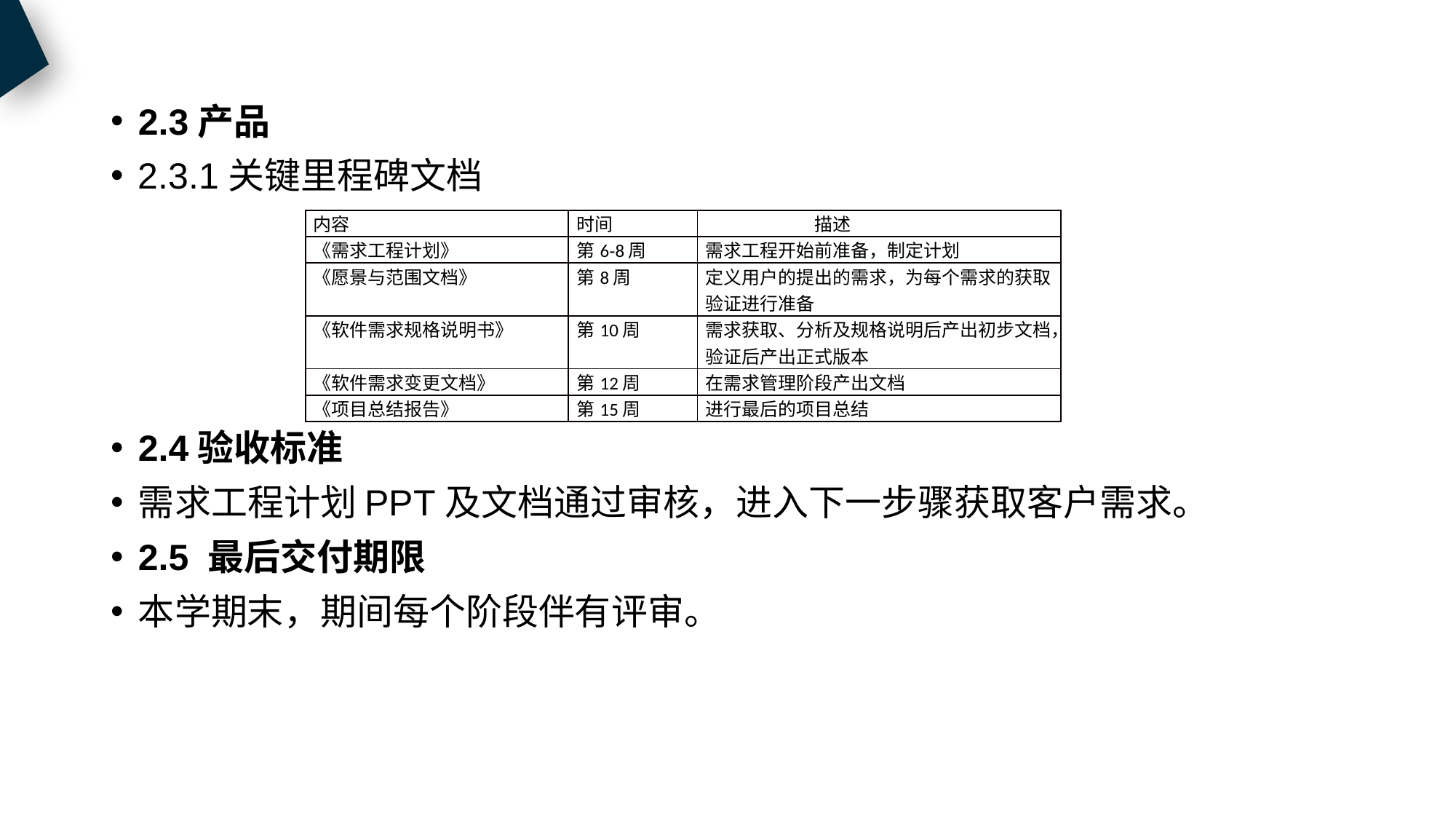

2.3产品
2.3.1关键里程碑文档

2.4验收标准
需求工程计划PPT及文档通过审核，进入下一步骤获取客户需求。
2.5 最后交付期限
本学期末，期间每个阶段伴有评审。
| 内容 | 时间 | 描述 |
| --- | --- | --- |
| 《需求工程计划》 | 第6-8周 | 需求工程开始前准备，制定计划 |
| 《愿景与范围文档》 | 第8周 | 定义用户的提出的需求，为每个需求的获取验证进行准备 |
| 《软件需求规格说明书》 | 第10周 | 需求获取、分析及规格说明后产出初步文档，验证后产出正式版本 |
| 《软件需求变更文档》 | 第12周 | 在需求管理阶段产出文档 |
| 《项目总结报告》 | 第15周 | 进行最后的项目总结 |